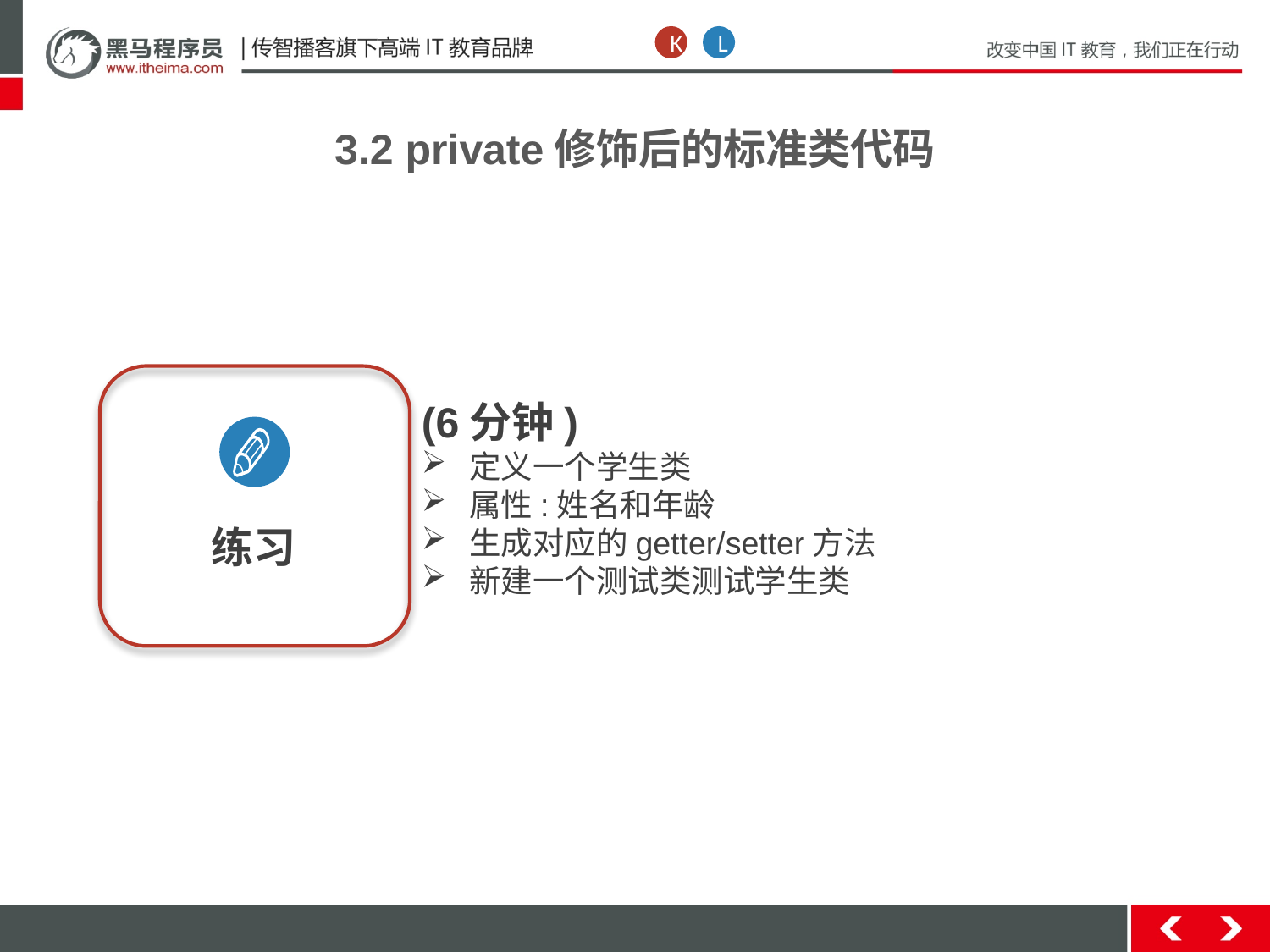

K
L
3.2 private修饰后的标准类代码

练习
(6分钟)
定义一个学生类
属性:姓名和年龄
生成对应的getter/setter方法
新建一个测试类测试学生类